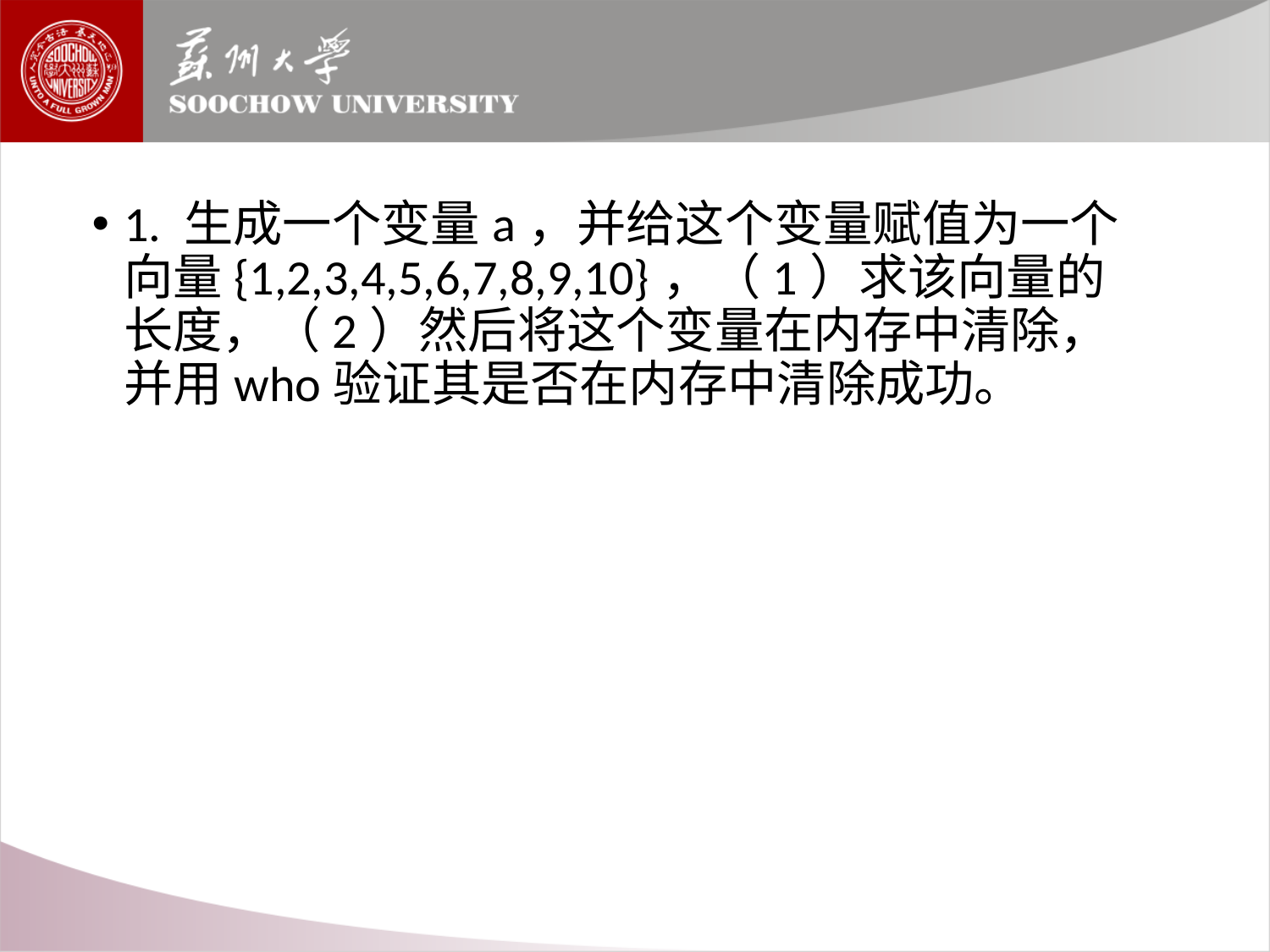

1. 生成一个变量a，并给这个变量赋值为一个向量{1,2,3,4,5,6,7,8,9,10}，（1）求该向量的长度，（2）然后将这个变量在内存中清除，并用who验证其是否在内存中清除成功。